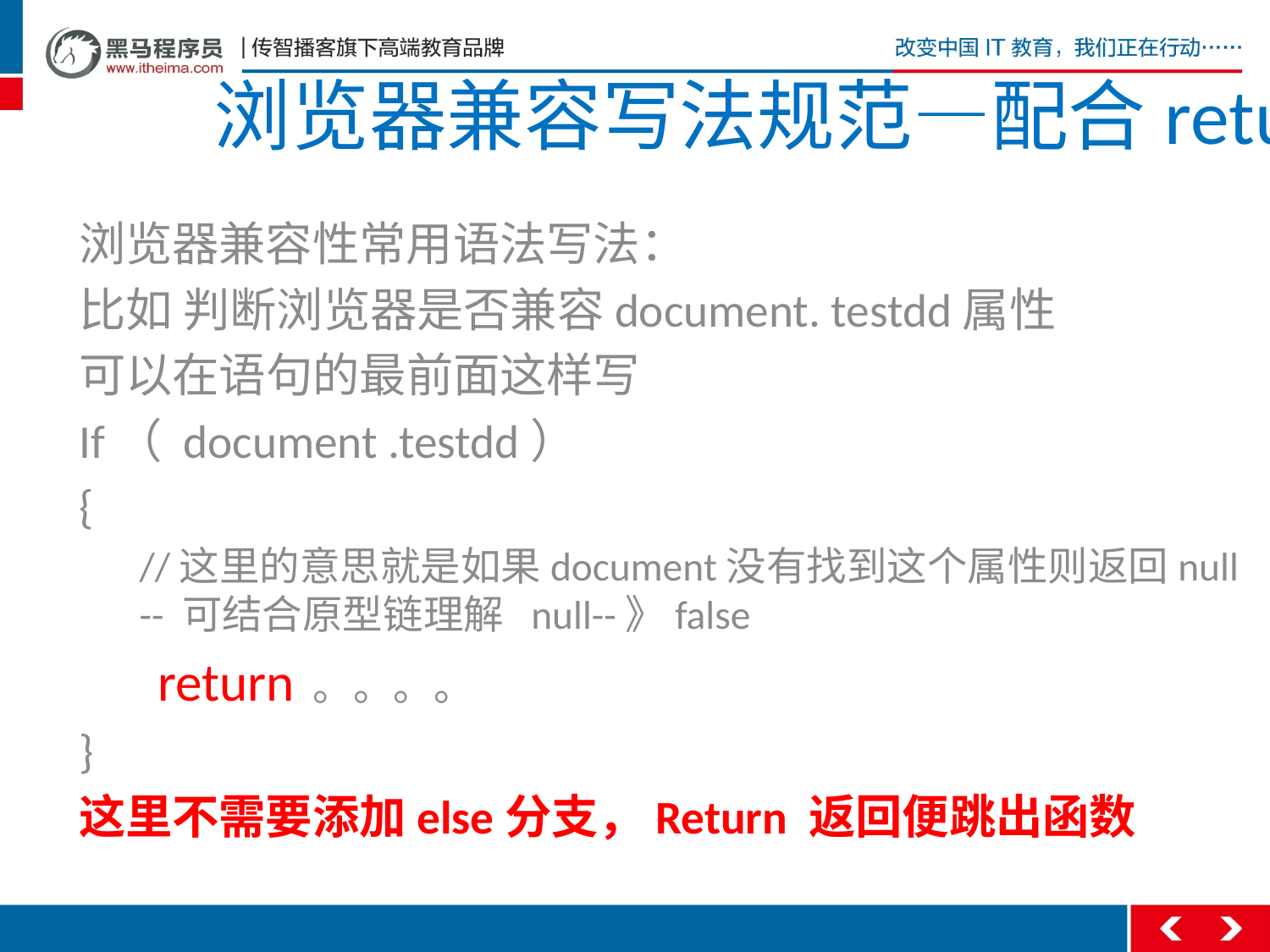

# 浏览器兼容写法规范—配合return
浏览器兼容性常用语法写法：
比如 判断浏览器是否兼容document. testdd属性
可以在语句的最前面这样写
If（ document .testdd）
{
	//这里的意思就是如果document没有找到这个属性则返回null  -- 可结合原型链理解  null--》false
  return 。。。。
}
这里不需要添加else分支，Return 返回便跳出函数